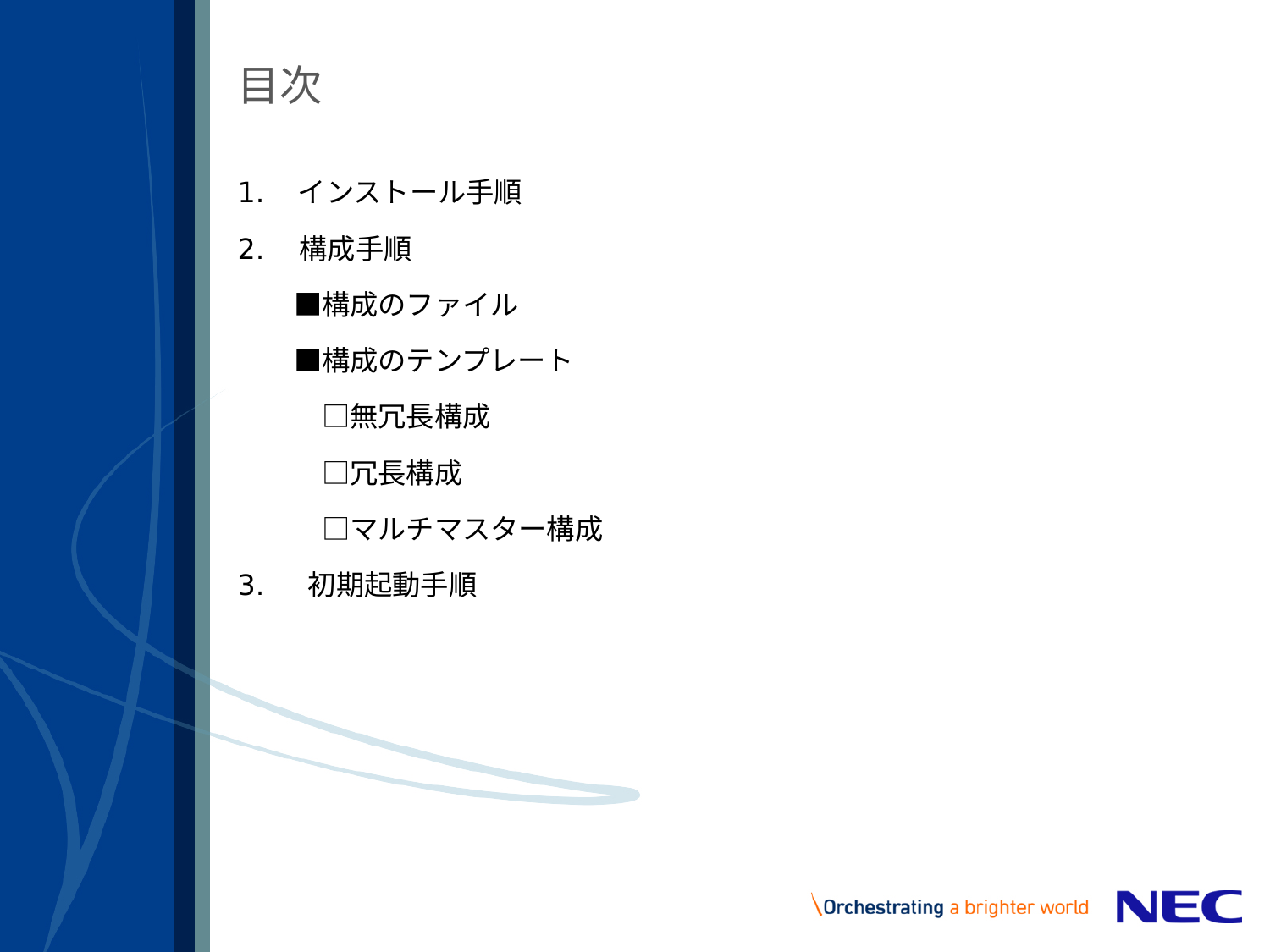

# 目次
1.   インストール手順
2.　構成手順
　　■構成のファイル
　　■構成のテンプレート
　　　□無冗長構成
　　　□冗長構成
　　　□マルチマスター構成
3. 　初期起動手順